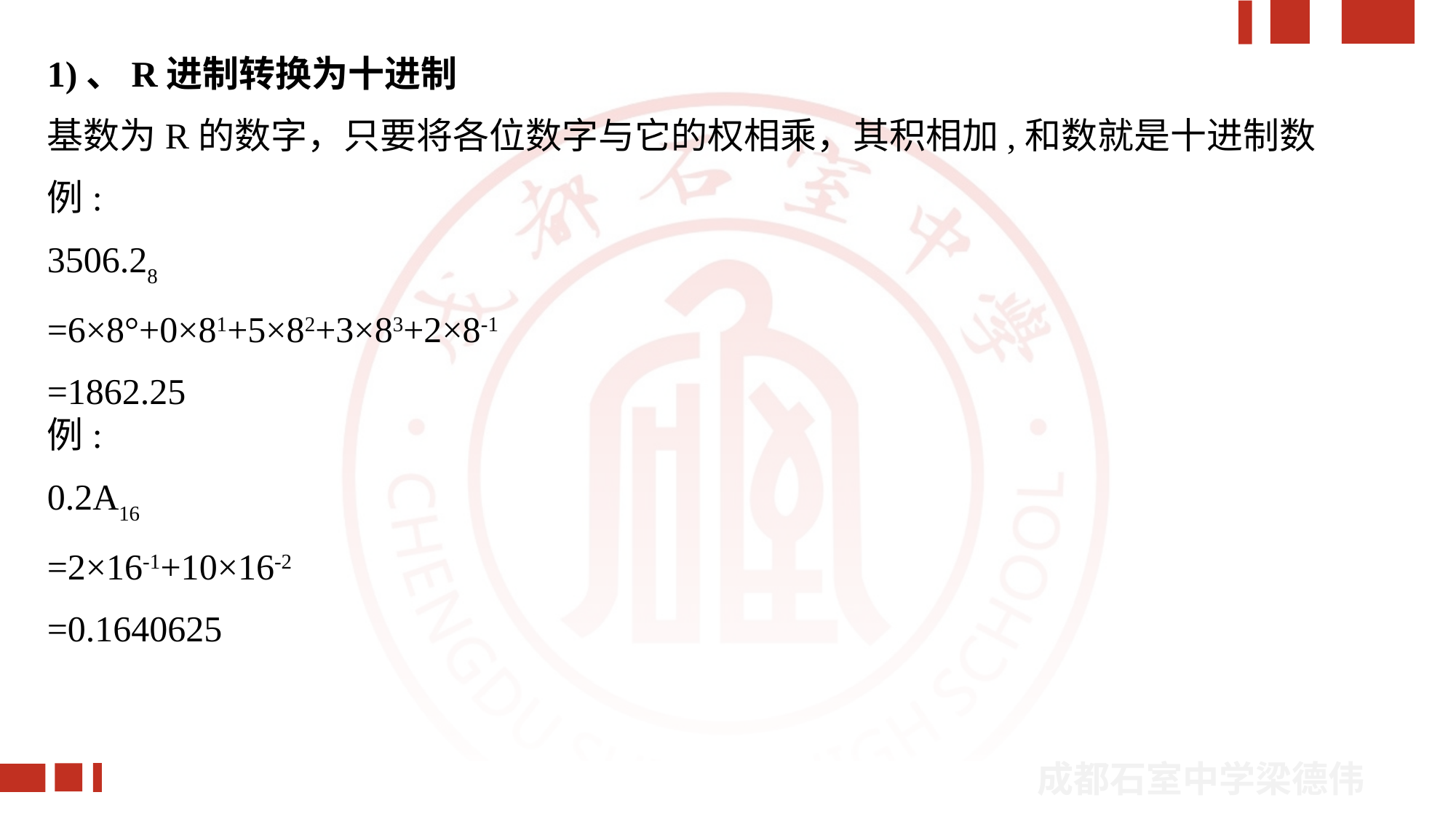

1)、R进制转换为十进制
基数为R的数字，只要将各位数字与它的权相乘，其积相加,和数就是十进制数
例:
3506.28
=6×8°+0×81+5×82+3×83+2×8-1
=1862.25
例:
0.2A16
=2×16-1+10×16-2
=0.1640625